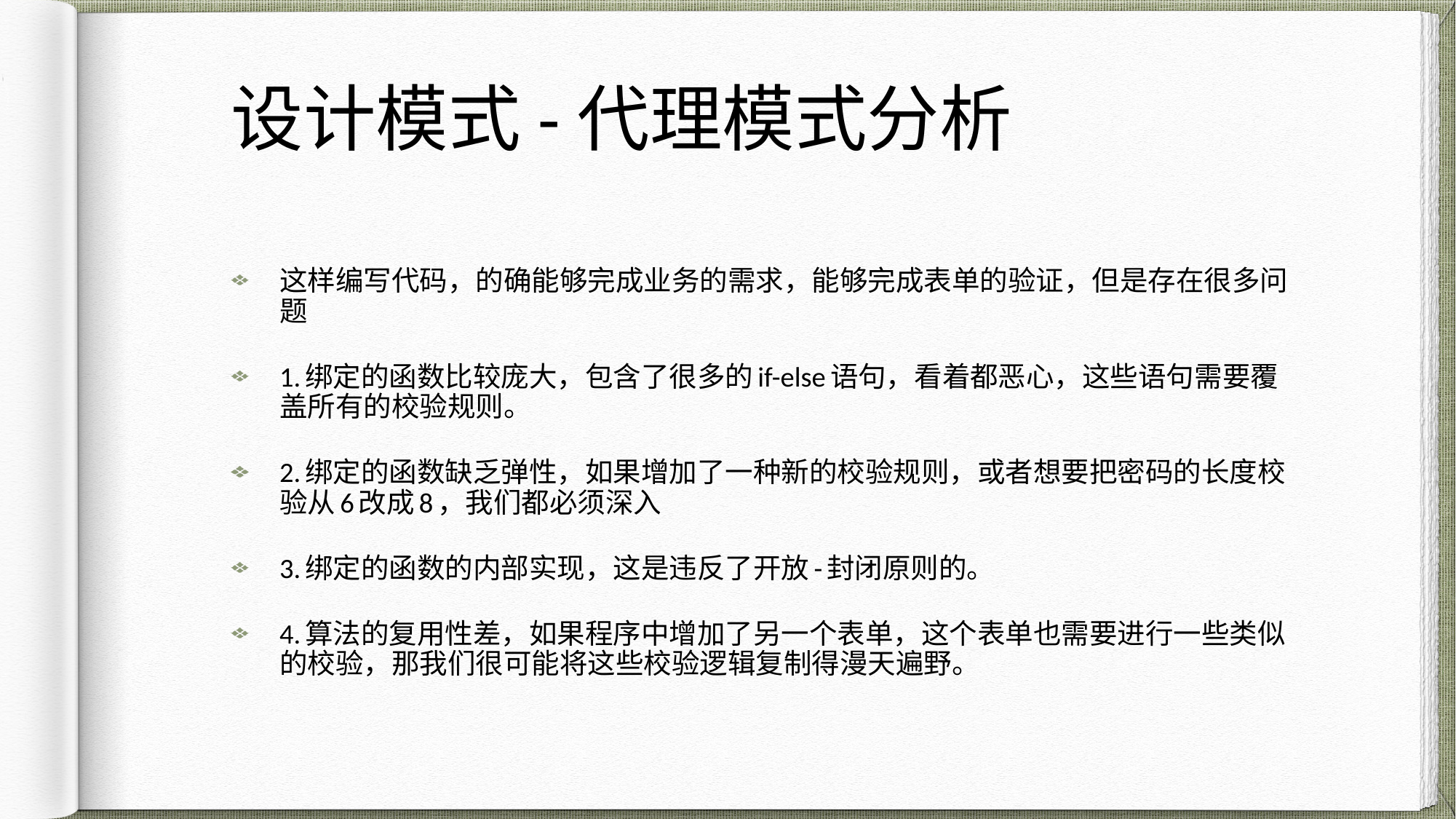

# 设计模式-代理模式分析

这样编写代码，的确能够完成业务的需求，能够完成表单的验证，但是存在很多问题
1.绑定的函数比较庞大，包含了很多的if-else语句，看着都恶心，这些语句需要覆盖所有的校验规则。
2.绑定的函数缺乏弹性，如果增加了一种新的校验规则，或者想要把密码的长度校验从6改成8，我们都必须深入
3.绑定的函数的内部实现，这是违反了开放-封闭原则的。
4.算法的复用性差，如果程序中增加了另一个表单，这个表单也需要进行一些类似的校验，那我们很可能将这些校验逻辑复制得漫天遍野。